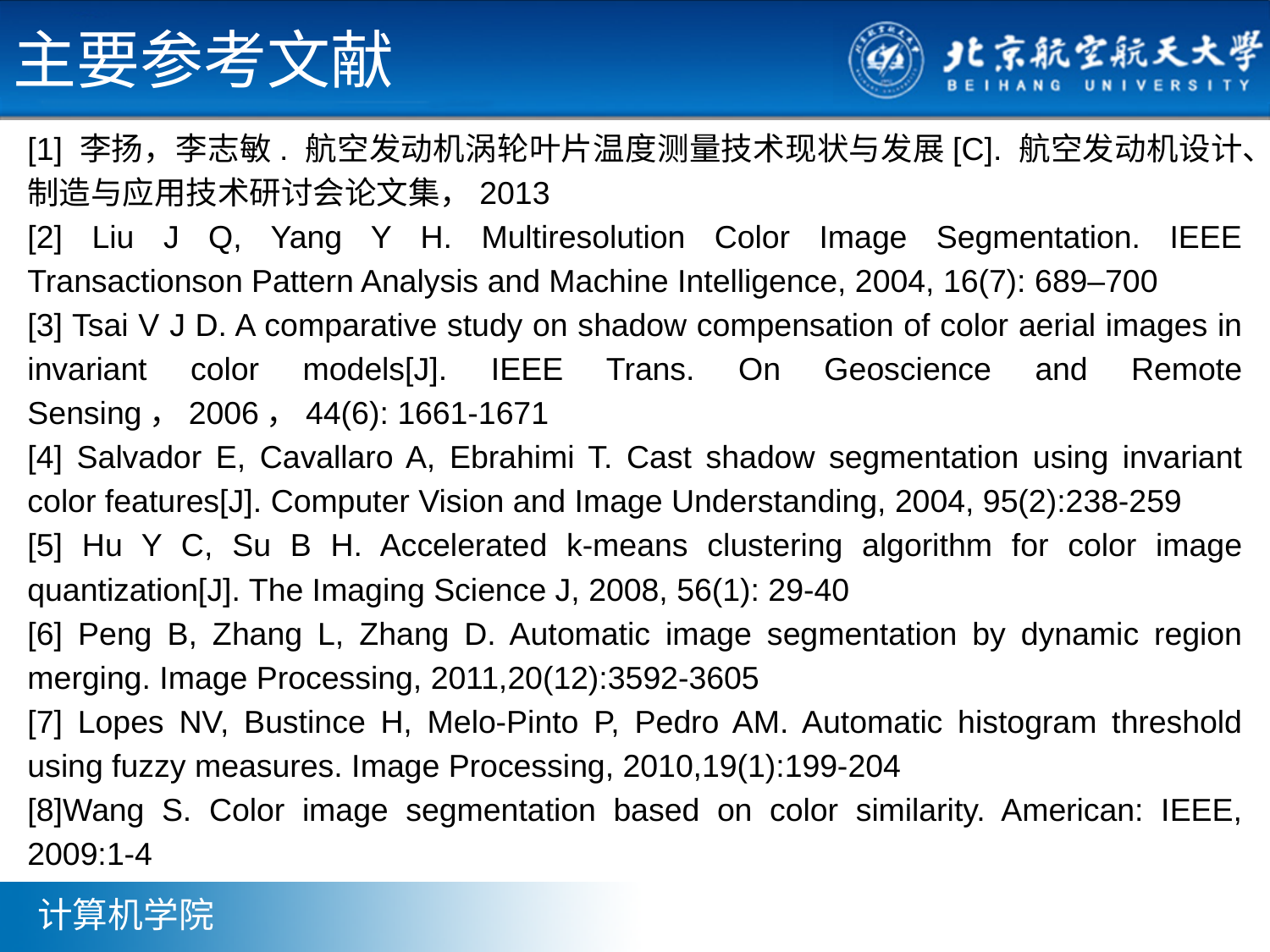

# 主要参考文献
[1] 李扬，李志敏. 航空发动机涡轮叶片温度测量技术现状与发展[C]. 航空发动机设计、制造与应用技术研讨会论文集，2013
[2] Liu J Q, Yang Y H. Multiresolution Color Image Segmentation. IEEE Transactionson Pattern Analysis and Machine Intelligence, 2004, 16(7): 689–700
[3] Tsai V J D. A comparative study on shadow compensation of color aerial images in invariant color models[J]. IEEE Trans. On Geoscience and Remote Sensing，2006，44(6): 1661-1671
[4] Salvador E, Cavallaro A, Ebrahimi T. Cast shadow segmentation using invariant color features[J]. Computer Vision and Image Understanding, 2004, 95(2):238-259
[5] Hu Y C, Su B H. Accelerated k-means clustering algorithm for color image quantization[J]. The Imaging Science J, 2008, 56(1): 29-40
[6] Peng B, Zhang L, Zhang D. Automatic image segmentation by dynamic region merging. Image Processing, 2011,20(12):3592-3605
[7] Lopes NV, Bustince H, Melo-Pinto P, Pedro AM. Automatic histogram threshold using fuzzy measures. Image Processing, 2010,19(1):199-204
[8]Wang S. Color image segmentation based on color similarity. American: IEEE, 2009:1-4